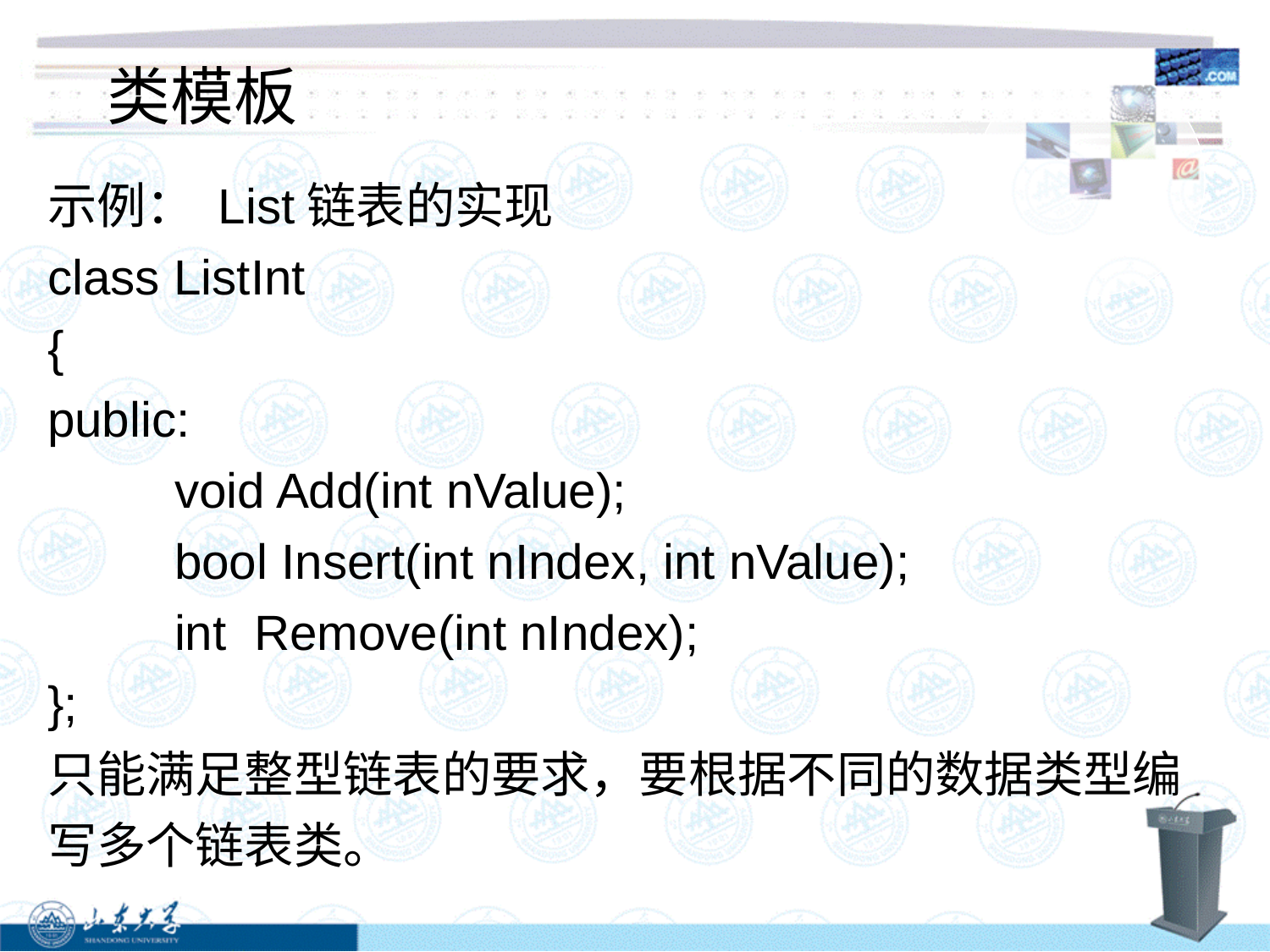

类模板
示例： List链表的实现
class ListInt
{
public:
	void Add(int nValue);
	bool Insert(int nIndex, int nValue);
	int  Remove(int nIndex);
};
只能满足整型链表的要求，要根据不同的数据类型编写多个链表类。